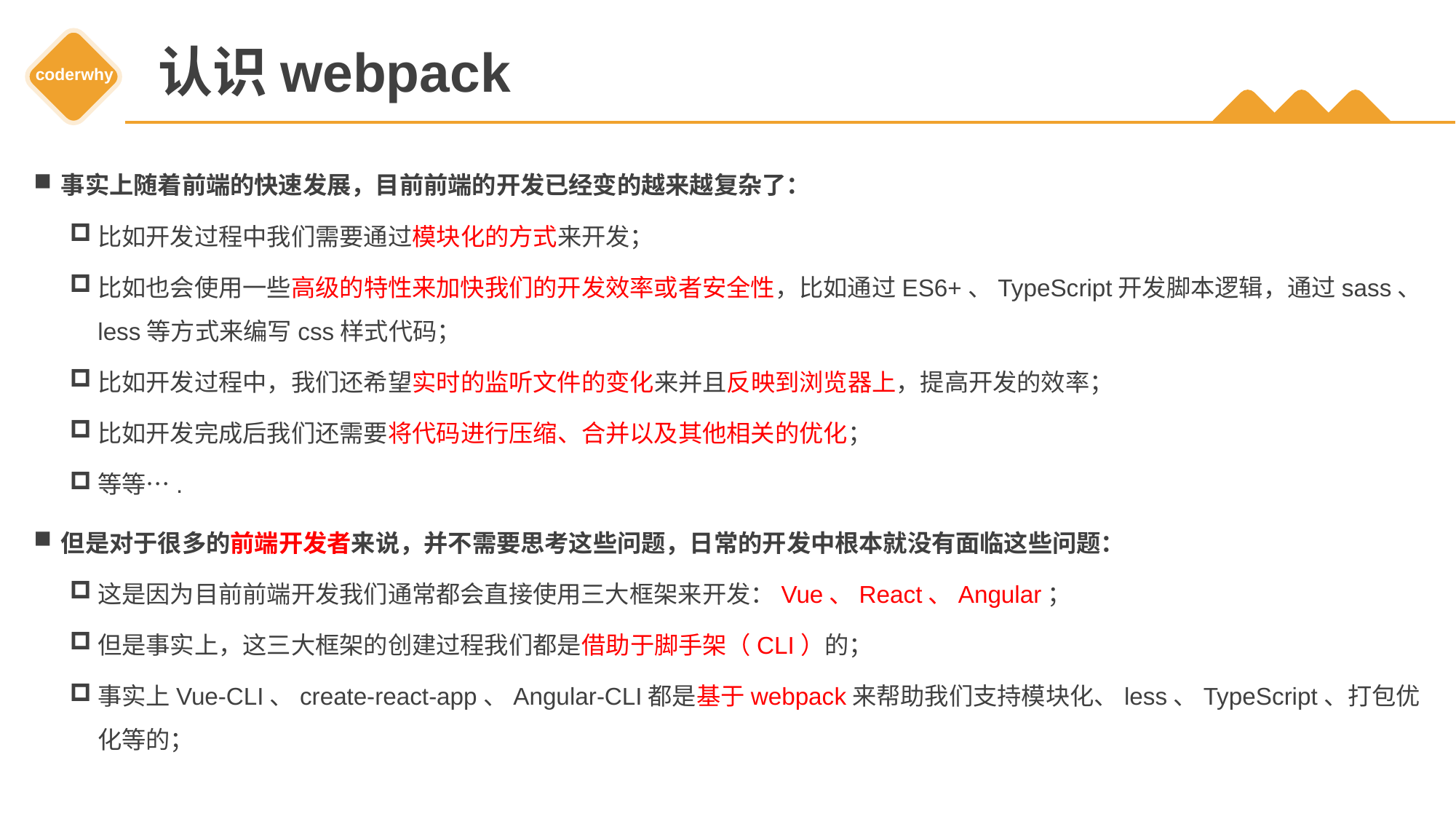

# 认识webpack
事实上随着前端的快速发展，目前前端的开发已经变的越来越复杂了：
比如开发过程中我们需要通过模块化的方式来开发；
比如也会使用一些高级的特性来加快我们的开发效率或者安全性，比如通过ES6+、TypeScript开发脚本逻辑，通过sass、less等方式来编写css样式代码；
比如开发过程中，我们还希望实时的监听文件的变化来并且反映到浏览器上，提高开发的效率；
比如开发完成后我们还需要将代码进行压缩、合并以及其他相关的优化；
等等….
但是对于很多的前端开发者来说，并不需要思考这些问题，日常的开发中根本就没有面临这些问题：
这是因为目前前端开发我们通常都会直接使用三大框架来开发：Vue、React、Angular；
但是事实上，这三大框架的创建过程我们都是借助于脚手架（CLI）的；
事实上Vue-CLI、create-react-app、Angular-CLI都是基于webpack来帮助我们支持模块化、less、TypeScript、打包优化等的；